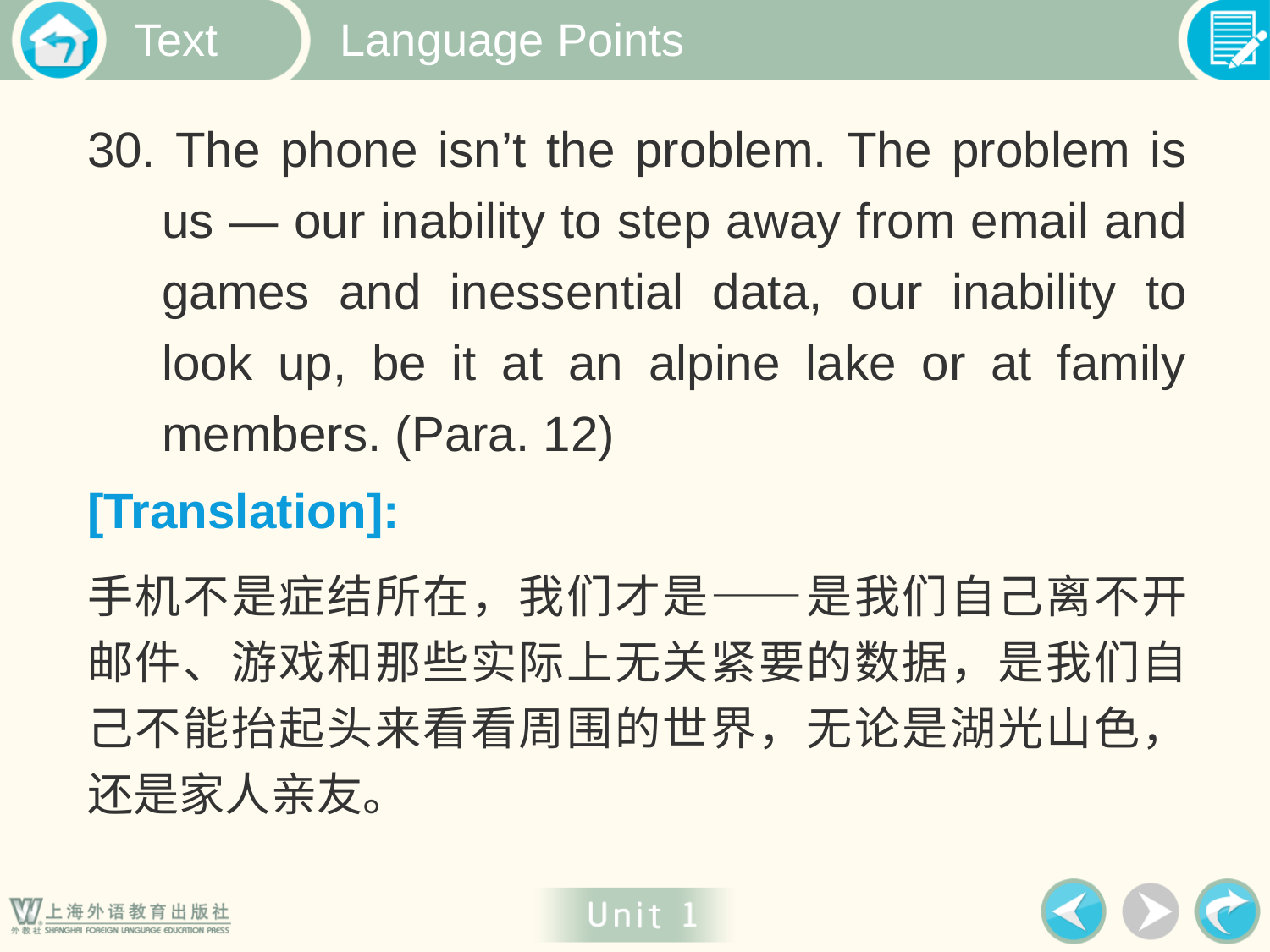

Language Points
30. The phone isn’t the problem. The problem is us — our inability to step away from email and games and inessential data, our inability to look up, be it at an alpine lake or at family members. (Para. 12)

[Translation]:
手机不是症结所在，我们才是——是我们自己离不开邮件、游戏和那些实际上无关紧要的数据，是我们自己不能抬起头来看看周围的世界，无论是湖光山色，还是家人亲友。